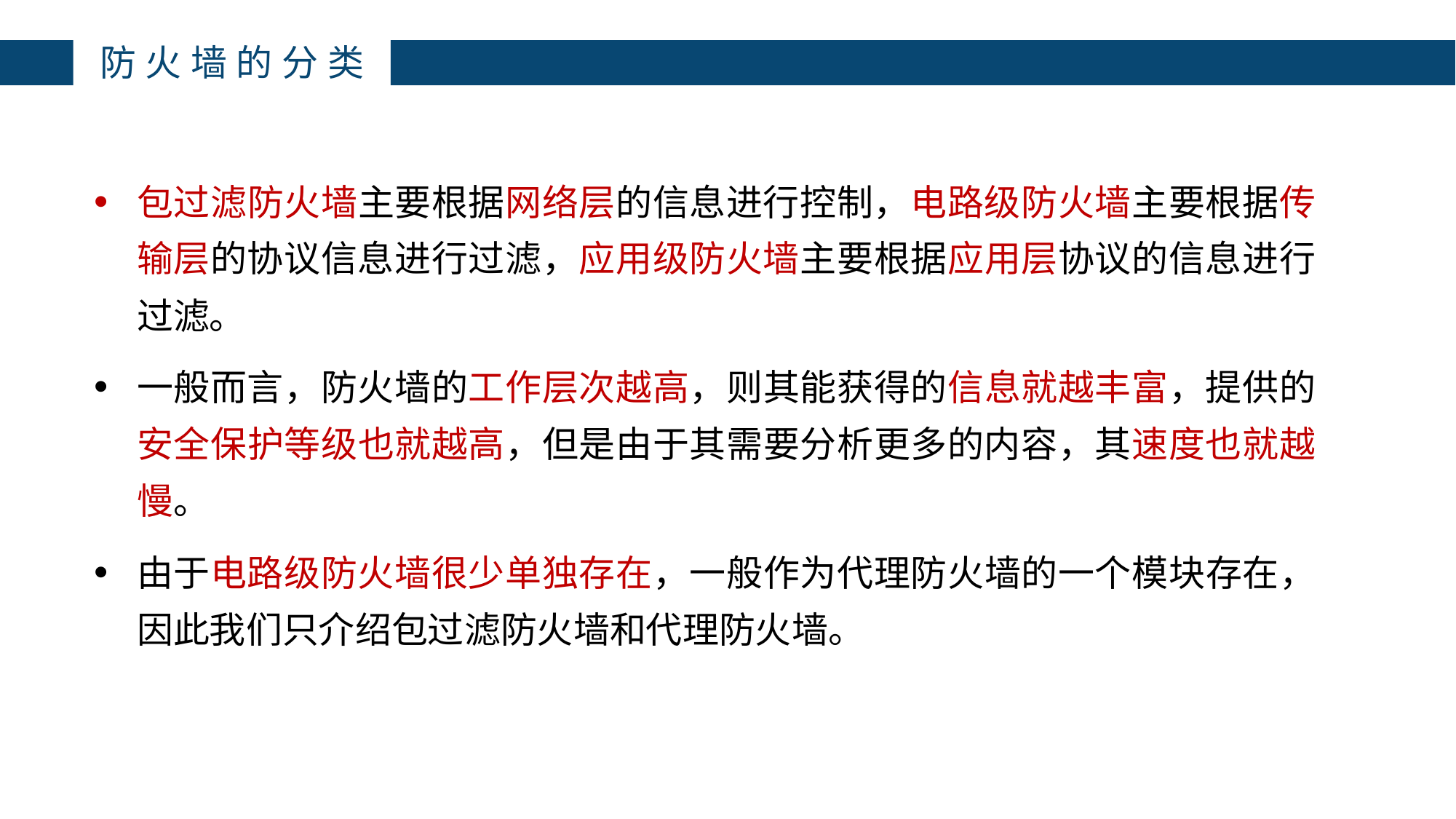

防火墙的分类

包过滤防火墙主要根据网络层的信息进行控制，电路级防火墙主要根据传输层的协议信息进行过滤，应用级防火墙主要根据应用层协议的信息进行过滤。
一般而言，防火墙的工作层次越高，则其能获得的信息就越丰富，提供的安全保护等级也就越高，但是由于其需要分析更多的内容，其速度也就越慢。
由于电路级防火墙很少单独存在，一般作为代理防火墙的一个模块存在，因此我们只介绍包过滤防火墙和代理防火墙。
23